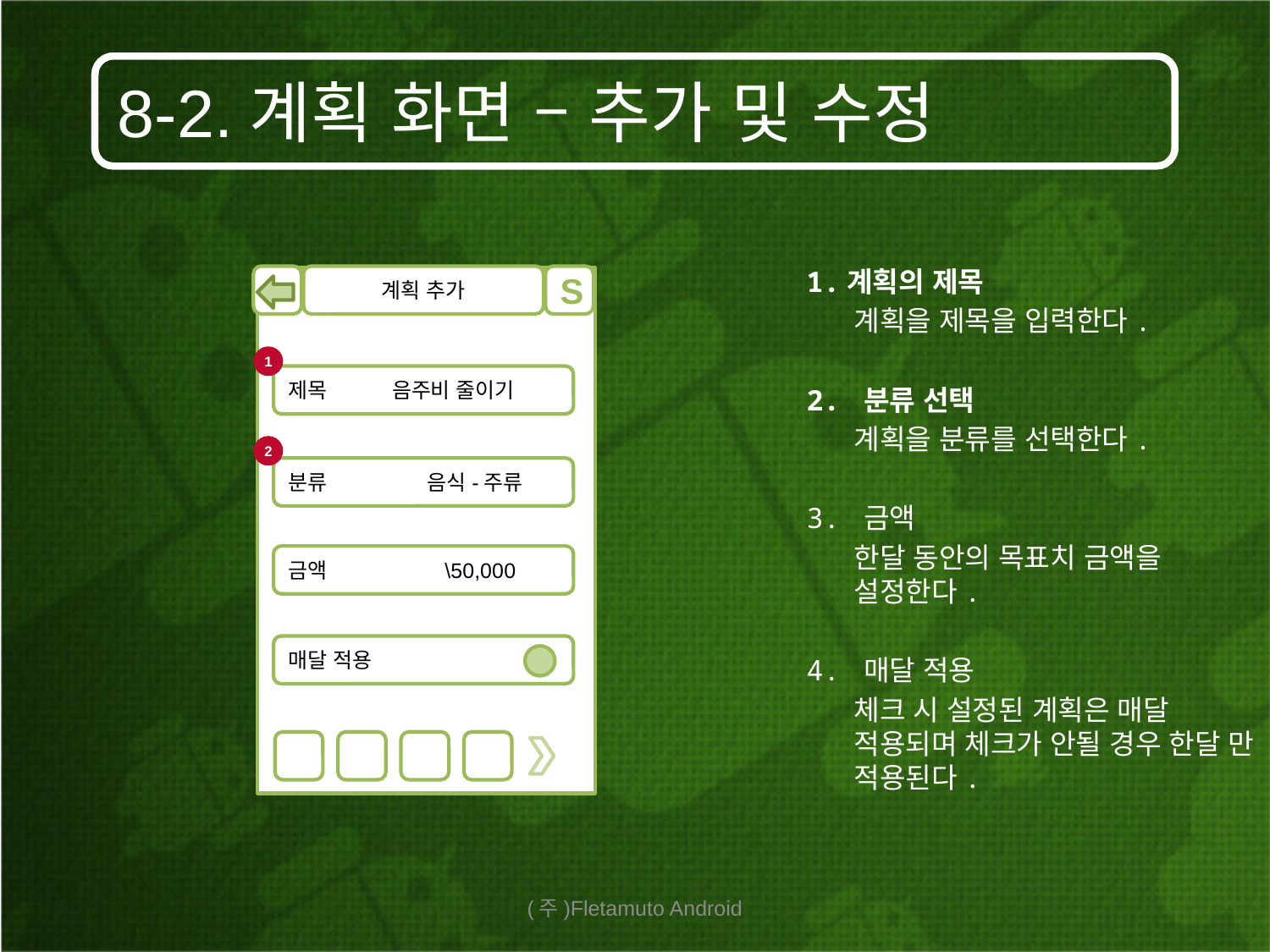

# 8-2.계획 화면 – 추가 및 수정

1.계획의 제목
	계획을 제목을 입력한다.

2. 분류 선택
	계획을 분류를 선택한다.

3. 금액
	한달 동안의 목표치 금액을 설정한다.

4. 매달 적용
	체크 시 설정된 계획은 매달 적용되며 체크가 안될 경우 한달 만 적용된다.

계획 추가
S

1
제목           음주비 줄이기
2
분류                 음식-주류
금액                   \50,000
매달 적용

(주)Fletamuto Android